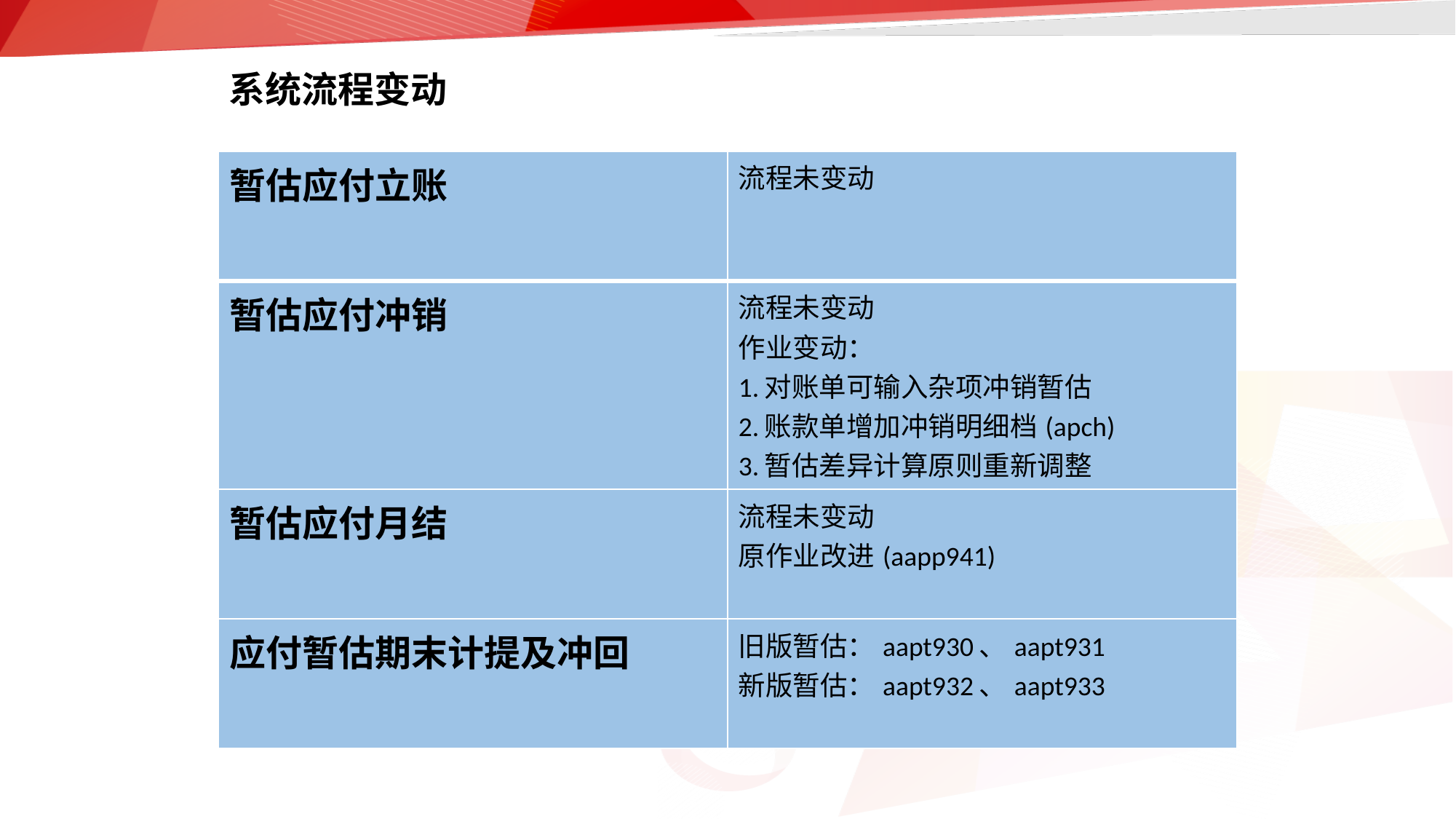

系统流程变动
| 暂估应付立账 | 流程未变动 |
| --- | --- |
| 暂估应付冲销 | 流程未变动 作业变动： 1.对账单可输入杂项冲销暂估 2.账款单增加冲销明细档(apch) 3.暂估差异计算原则重新调整 |
| 暂估应付月结 | 流程未变动 原作业改进(aapp941) |
| 应付暂估期末计提及冲回 | 旧版暂估：aapt930、aapt931 新版暂估：aapt932、aapt933 |